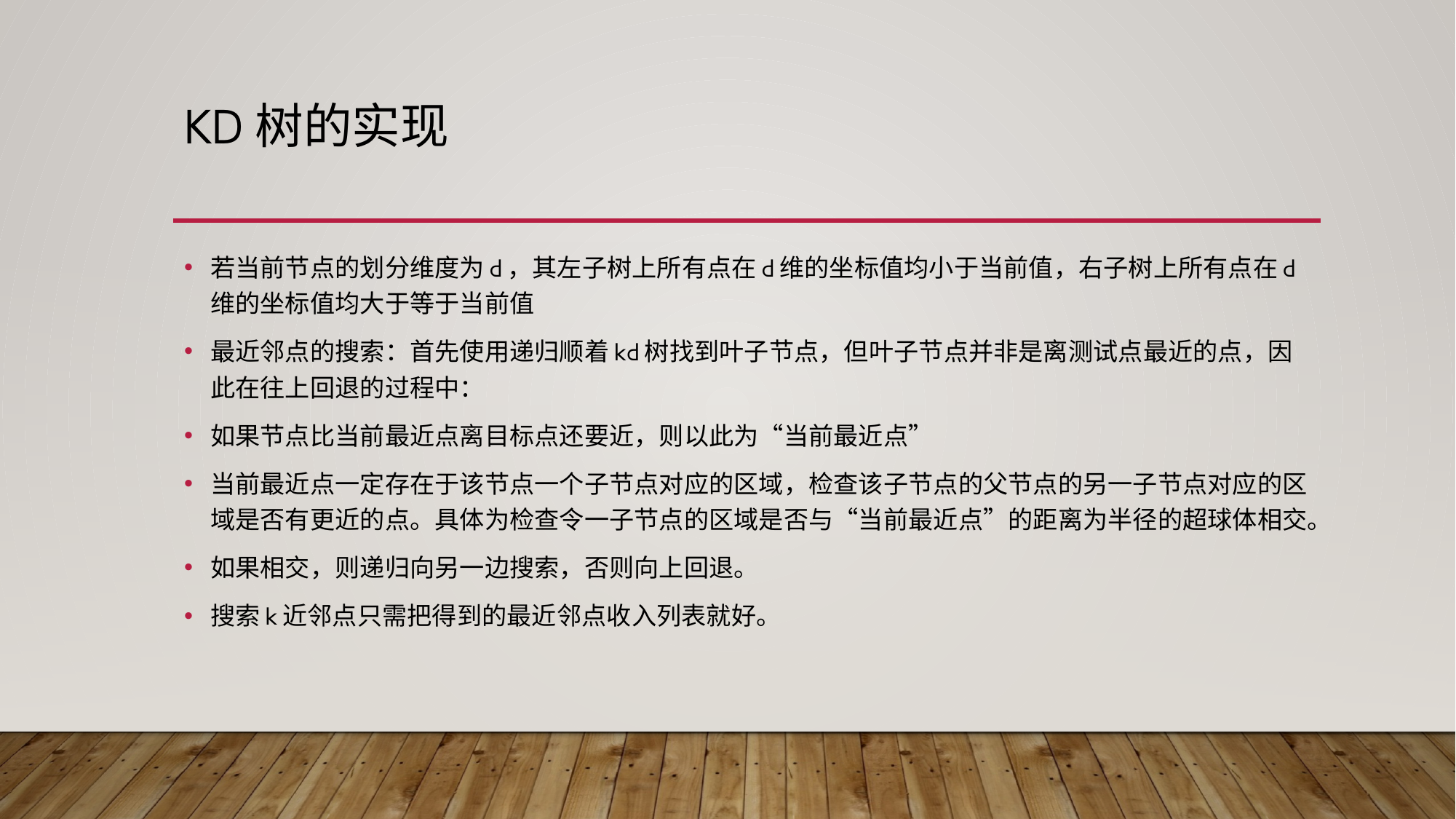

# KD树的实现
若当前节点的划分维度为d，其左子树上所有点在d维的坐标值均小于当前值，右子树上所有点在d维的坐标值均大于等于当前值
最近邻点的搜索：首先使用递归顺着kd树找到叶子节点，但叶子节点并非是离测试点最近的点，因此在往上回退的过程中：
如果节点比当前最近点离目标点还要近，则以此为“当前最近点”
当前最近点一定存在于该节点一个子节点对应的区域，检查该子节点的父节点的另一子节点对应的区域是否有更近的点。具体为检查令一子节点的区域是否与“当前最近点”的距离为半径的超球体相交。
如果相交，则递归向另一边搜索，否则向上回退。
搜索k近邻点只需把得到的最近邻点收入列表就好。